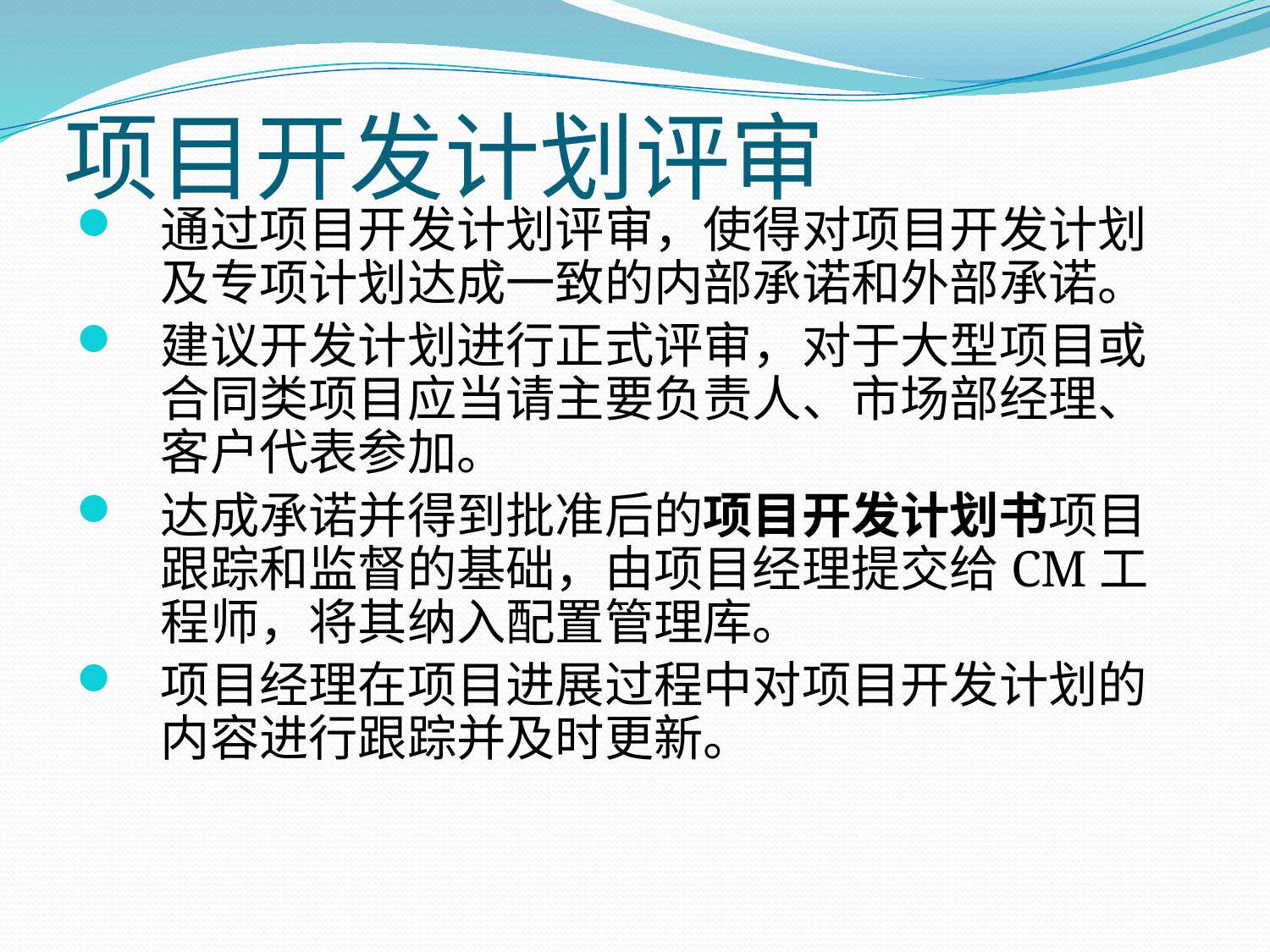

# 项目开发计划评审
通过项目开发计划评审，使得对项目开发计划及专项计划达成一致的内部承诺和外部承诺。
建议开发计划进行正式评审，对于大型项目或合同类项目应当请主要负责人、市场部经理、客户代表参加。
达成承诺并得到批准后的项目开发计划书项目跟踪和监督的基础，由项目经理提交给CM工程师，将其纳入配置管理库。
项目经理在项目进展过程中对项目开发计划的内容进行跟踪并及时更新。